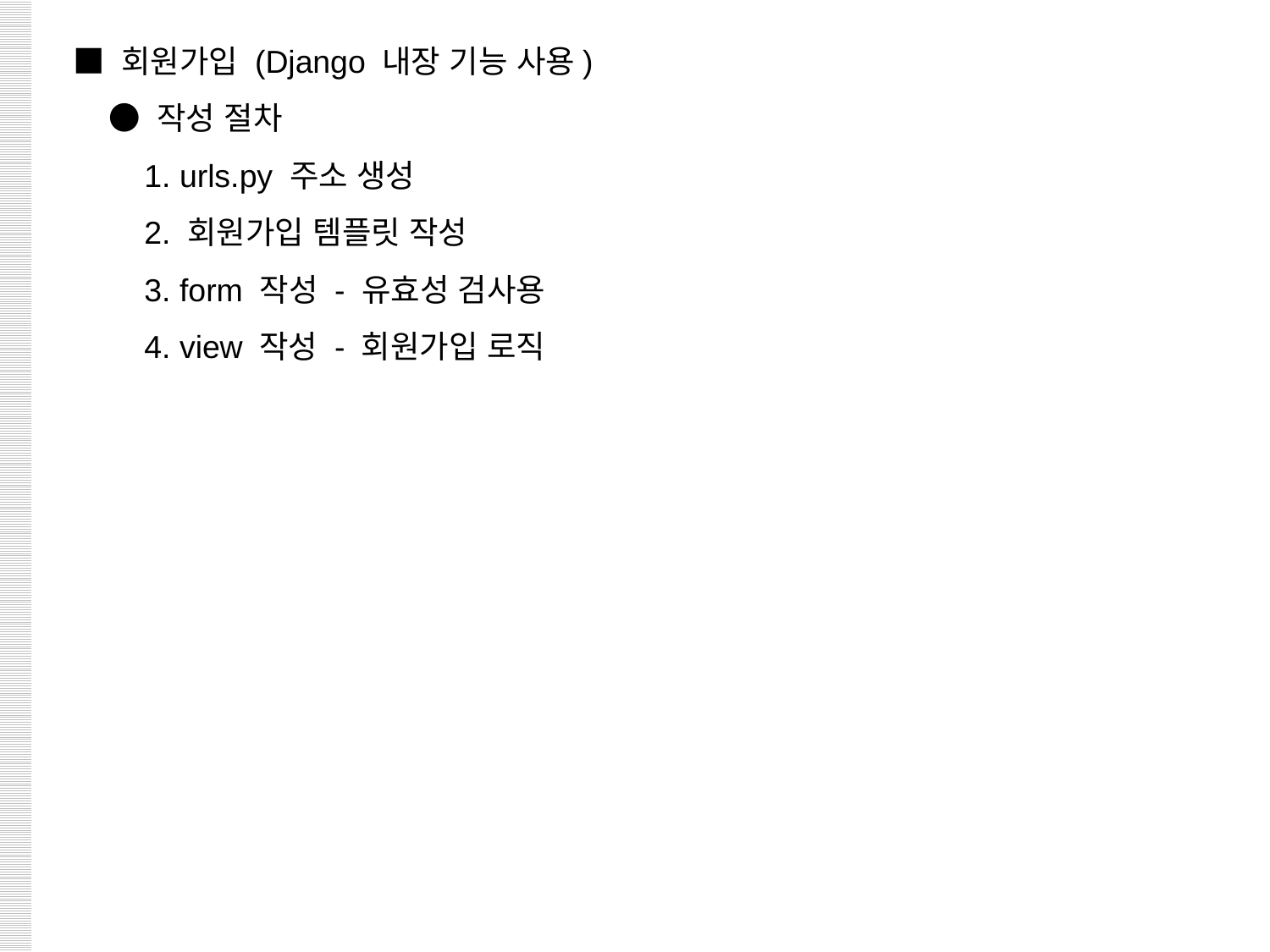

■ 회원가입 (Django 내장 기능 사용)
    ● 작성 절차
        1. urls.py 주소 생성
        2. 회원가입 템플릿 작성
        3. form 작성 - 유효성 검사용
        4. view 작성 - 회원가입 로직